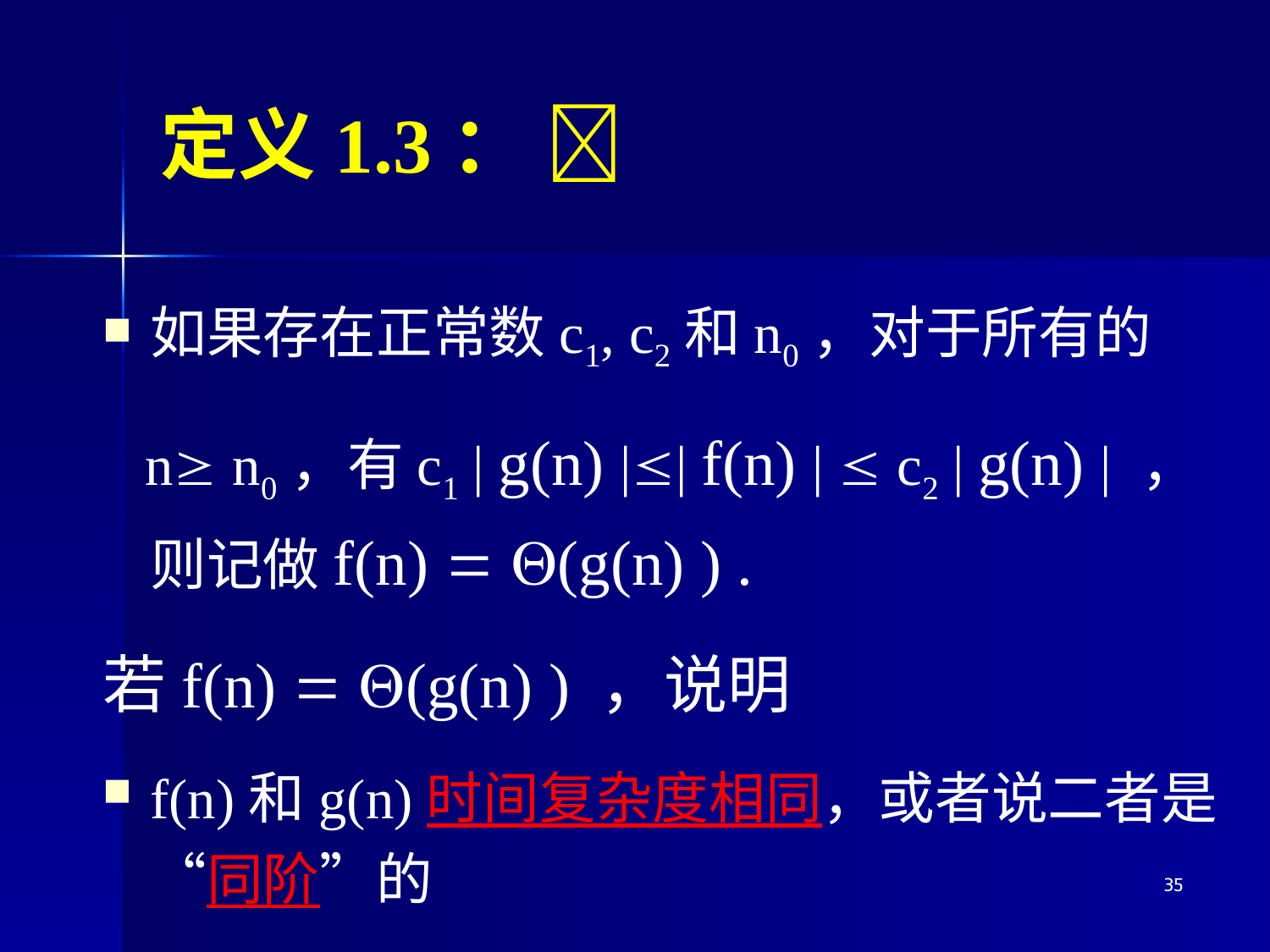

# 定义1.3： Θ
如果存在正常数c1, c2和n0，对于所有的
   n≥ n0，有c1 | g(n) |≤| f(n) | ≤ c2 | g(n) | ，则记做f(n) = Θ(g(n) ) .
若f(n) = Θ(g(n) ) ，说明
f(n)和g(n)时间复杂度相同，或者说二者是“同阶”的
35